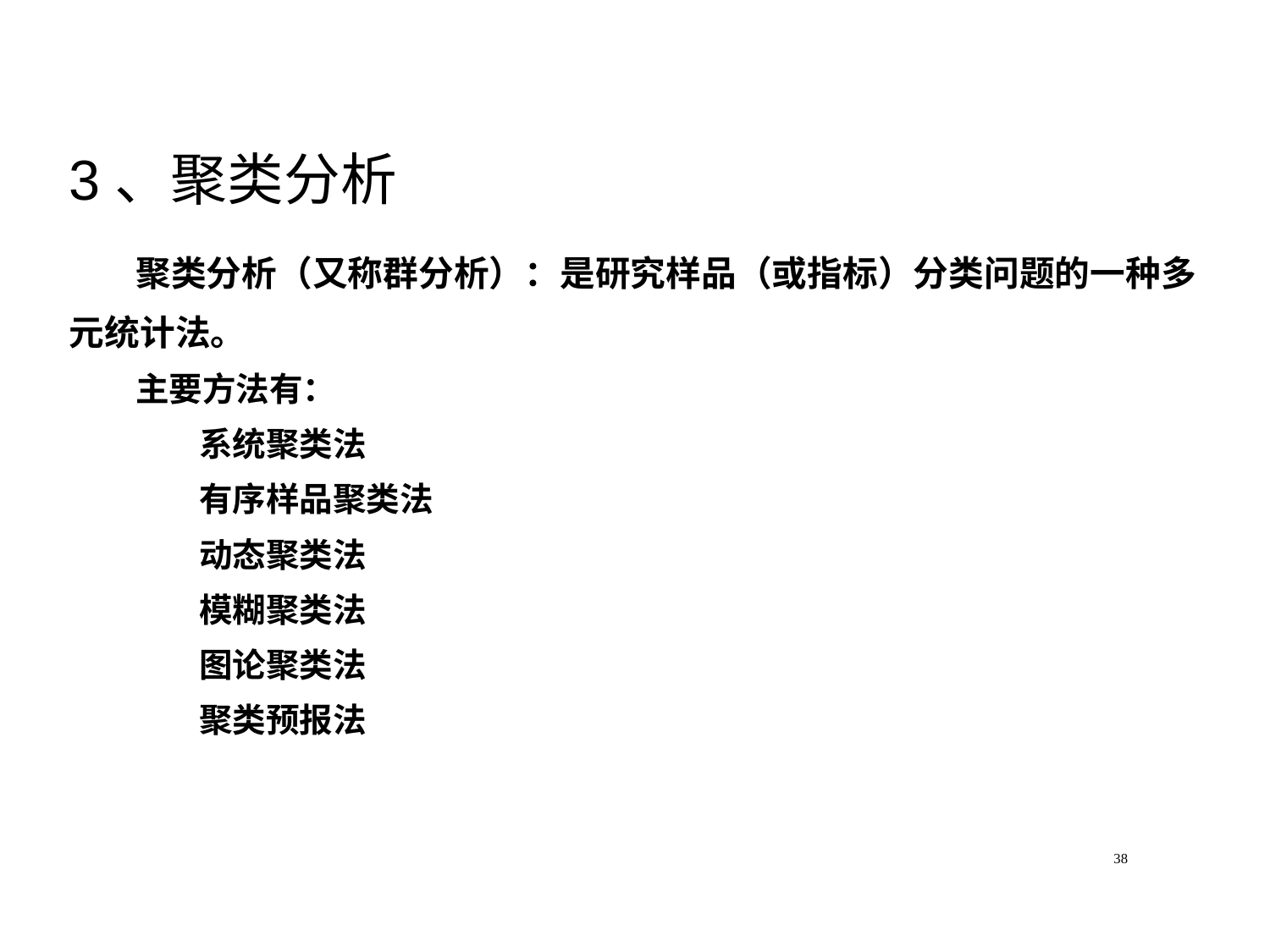

3、聚类分析

	聚类分析（又称群分析）：是研究样品（或指标）分类问题的一种多

元统计法。

	主要方法有：

		系统聚类法

		有序样品聚类法

		动态聚类法

		模糊聚类法

		图论聚类法

		聚类预报法
38